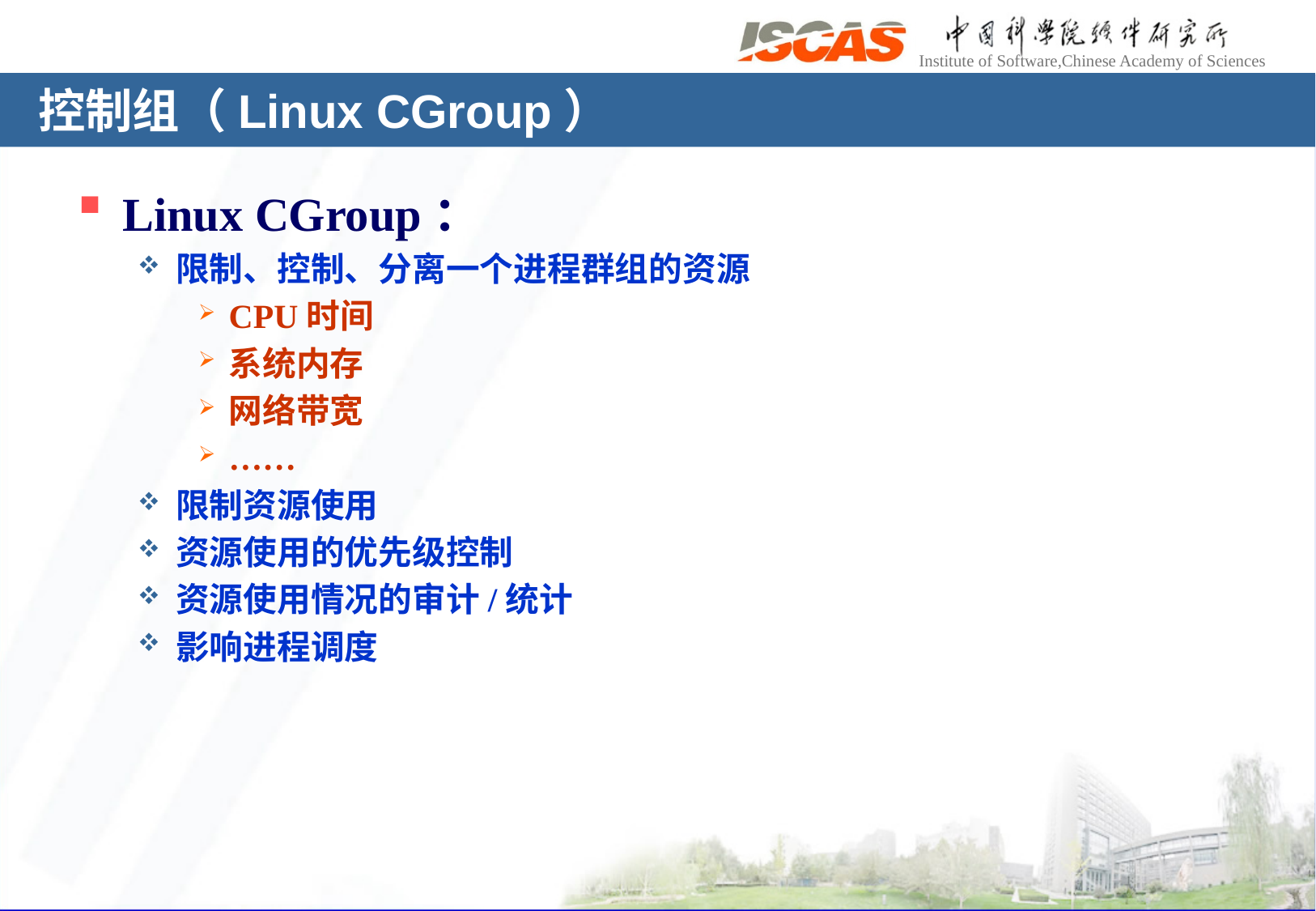

# 控制组（Linux CGroup）
Linux CGroup：
限制、控制、分离一个进程群组的资源
CPU时间
系统内存
网络带宽
……
限制资源使用
资源使用的优先级控制
资源使用情况的审计/统计
影响进程调度